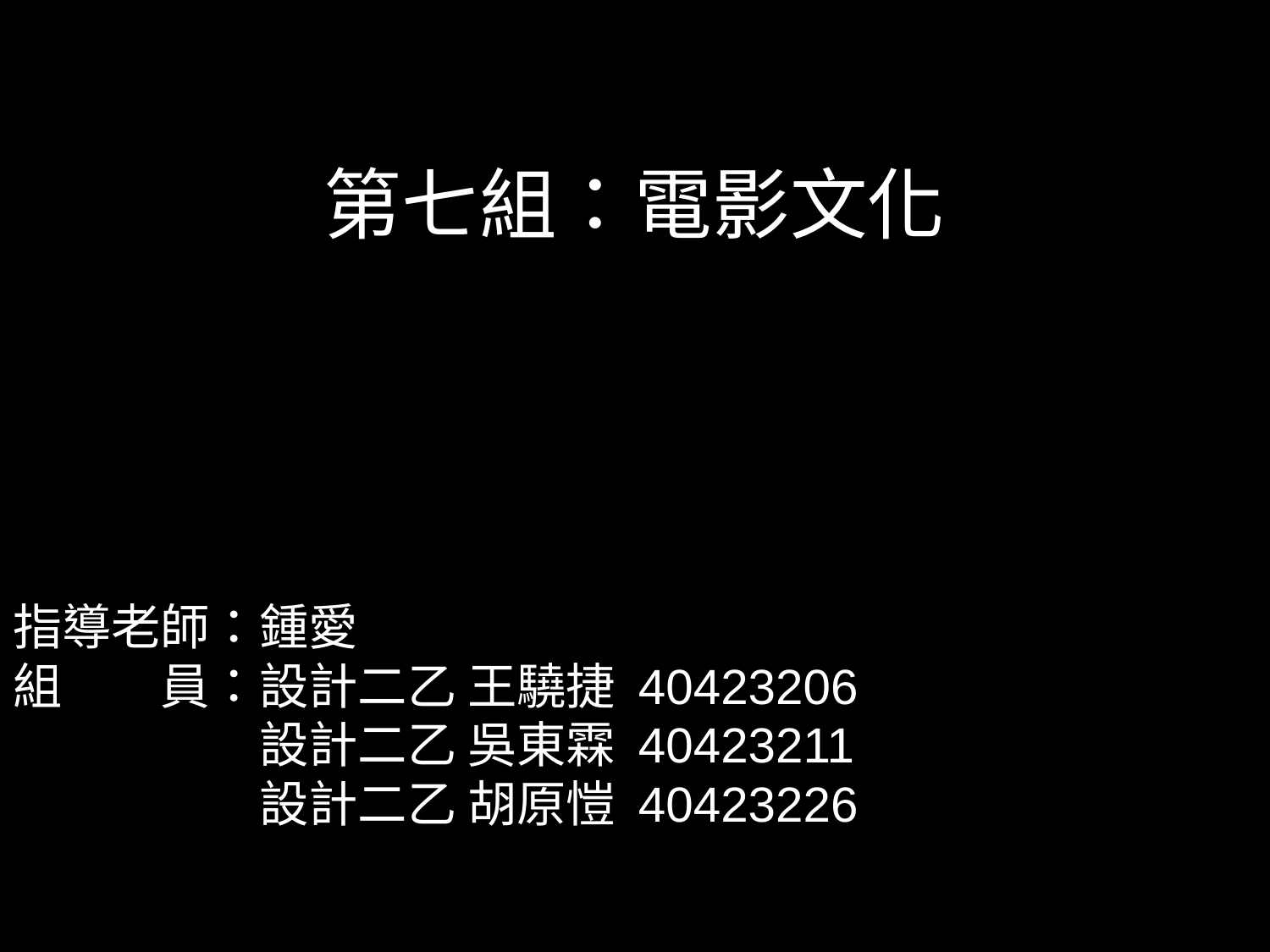

第七組：電影文化

# 指導老師：鍾愛 組　　員：設計二乙 王驍捷 40423206 組　　員：設計二乙 吳東霖 40423211 組　　員：設計二乙 胡原愷 40423226